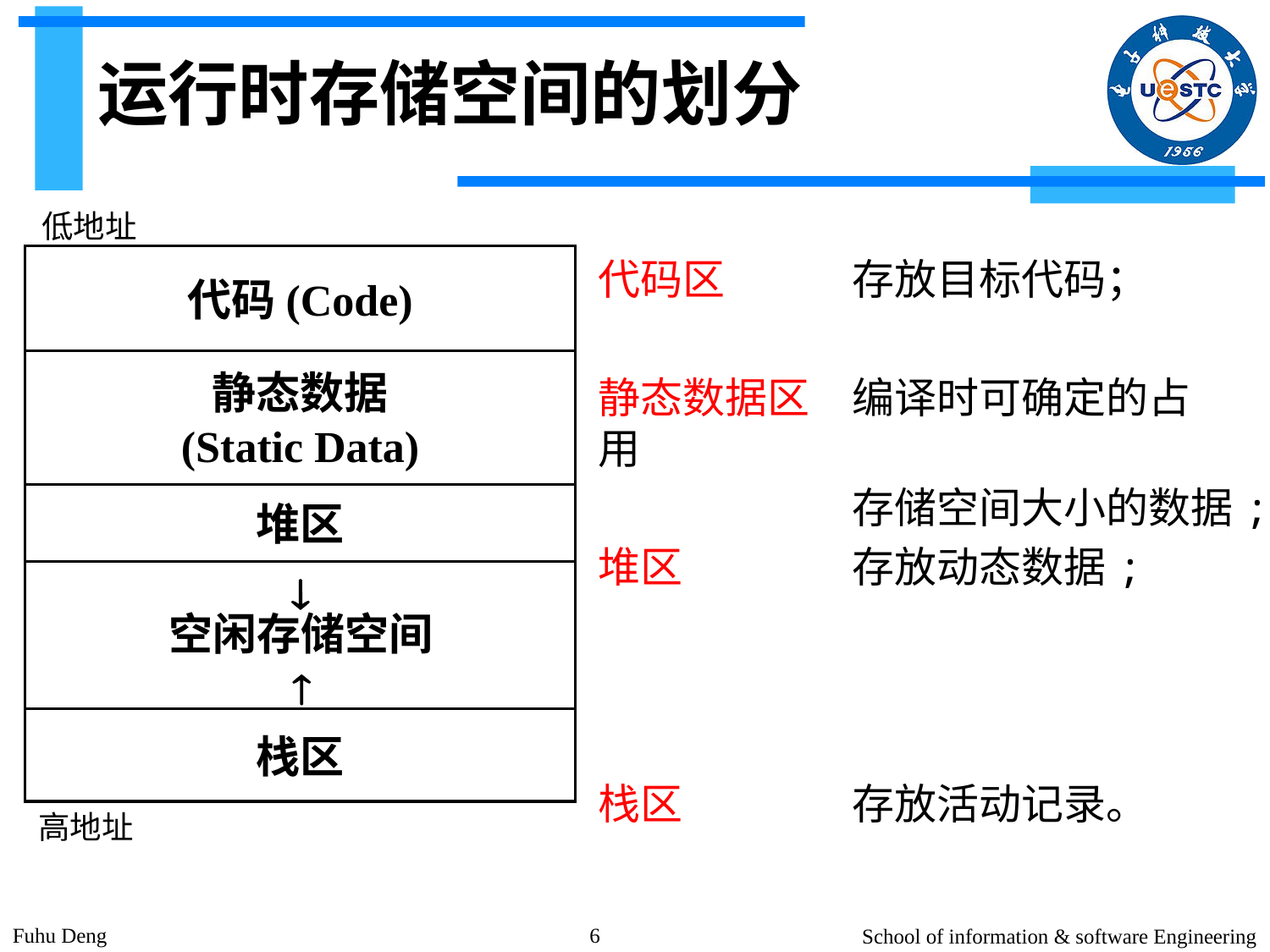

# 运行时存储空间的划分
低地址

代码(Code)
代码区	存放目标代码；

静态数据区	编译时可确定的占	用
		存储空间大小的数据;
堆区		存放动态数据;

栈区		存放活动记录。
静态数据
(Static Data)
堆区
↓
空闲存储空间
↑
栈区
高地址
Fuhu Deng
6
School of information & software Engineering